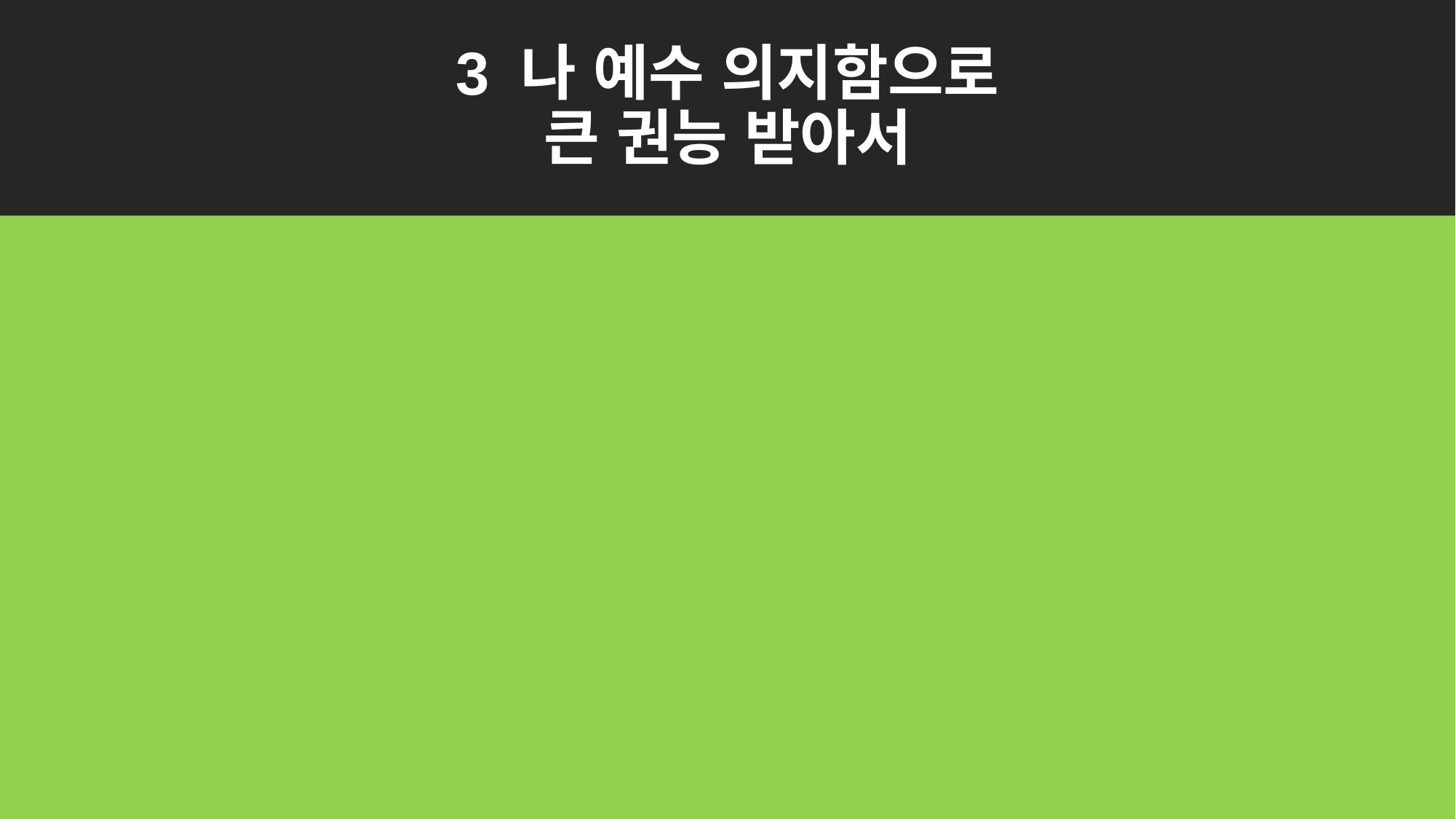

# 3 나 예수 의지함으로 큰 권능 받아서